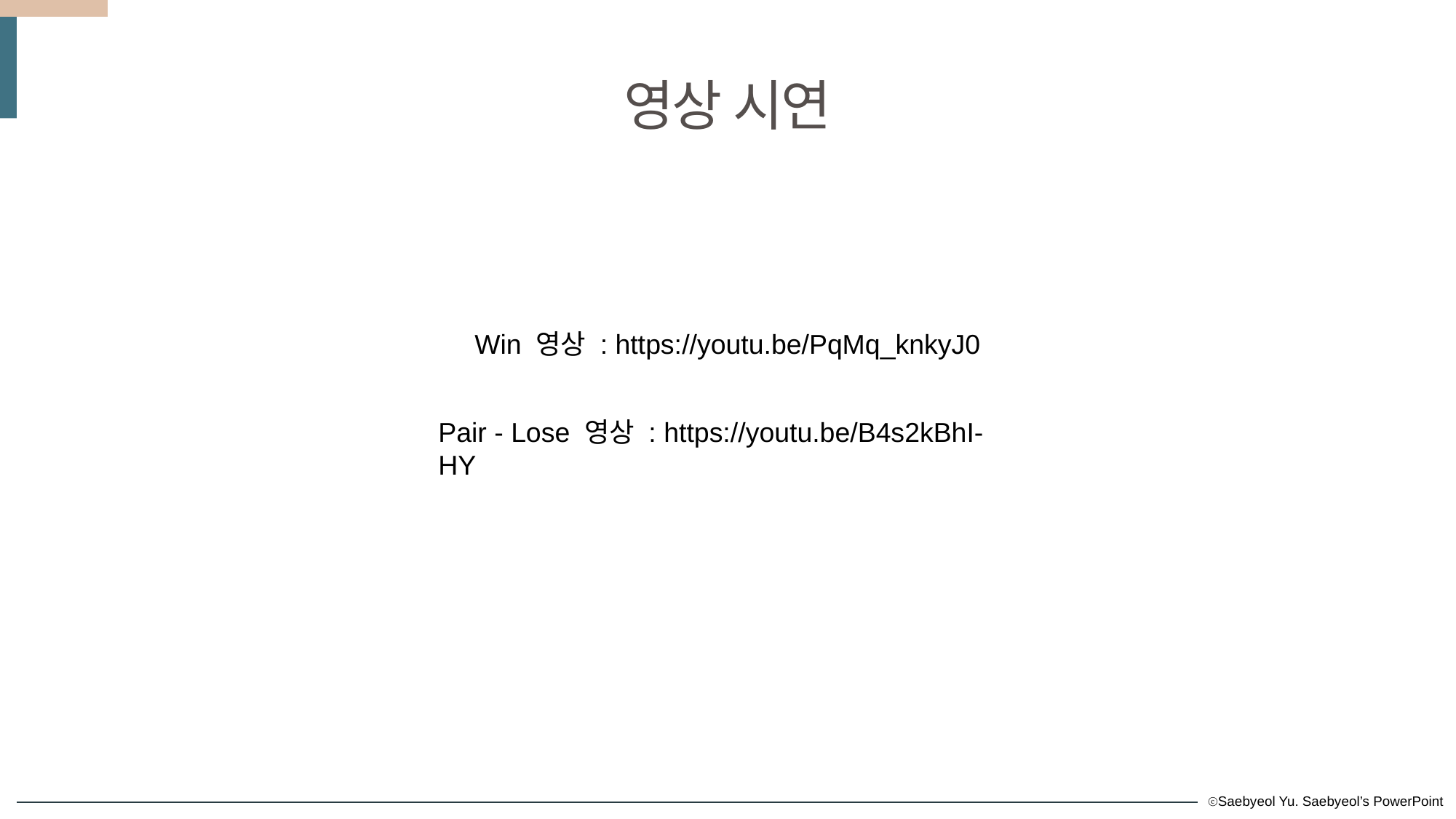

영상 시연

Win 영상 : https://youtu.be/PqMq_knkyJ0
Pair - Lose 영상 : https://youtu.be/B4s2kBhI-HY